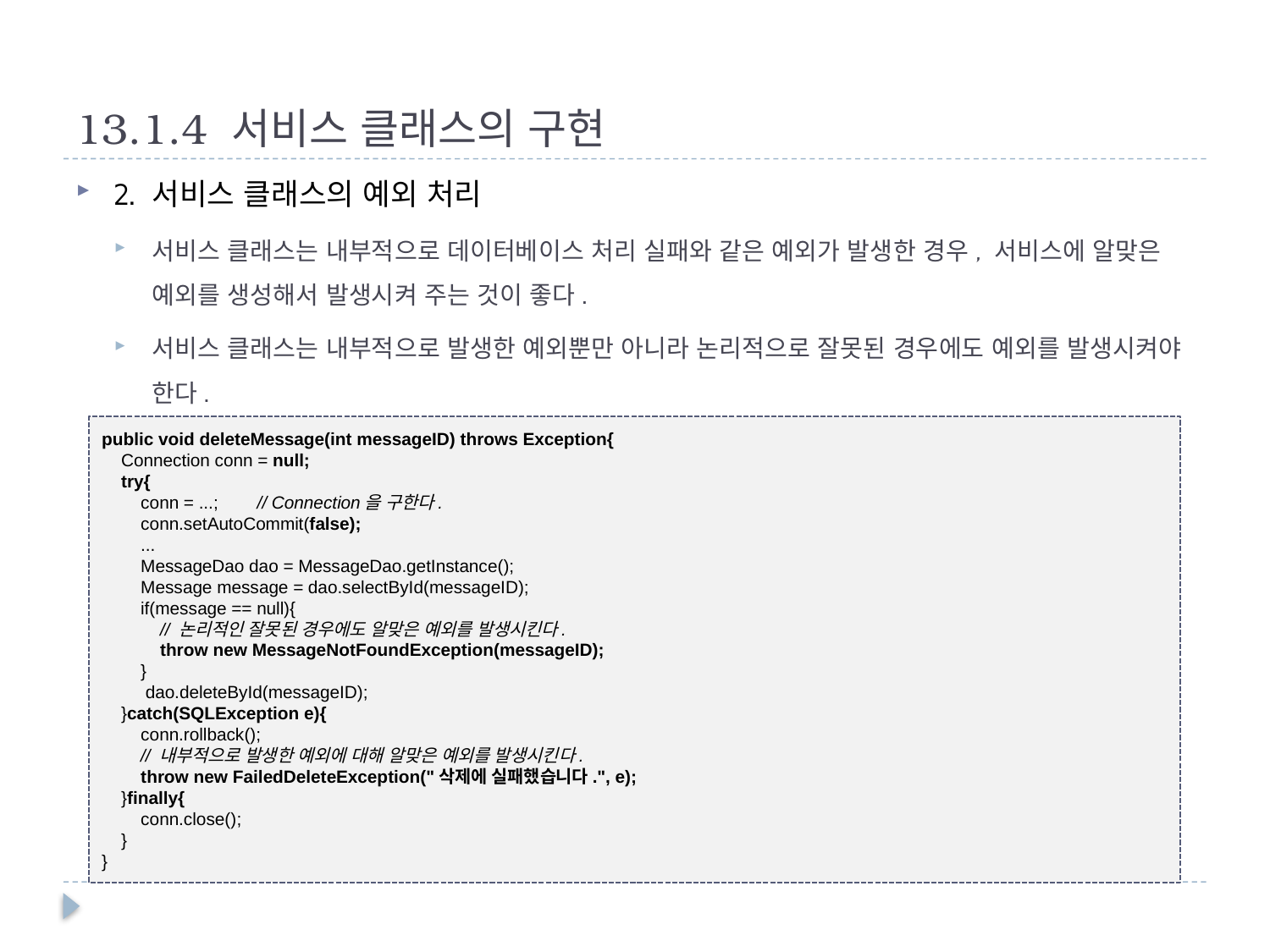

# 13.1.4 서비스 클래스의 구현
2. 서비스 클래스의 예외 처리
서비스 클래스는 내부적으로 데이터베이스 처리 실패와 같은 예외가 발생한 경우, 서비스에 알맞은 예외를 생성해서 발생시켜 주는 것이 좋다.
서비스 클래스는 내부적으로 발생한 예외뿐만 아니라 논리적으로 잘못된 경우에도 예외를 발생시켜야 한다.

public void deleteMessage(int messageID) throws Exception{
    Connection conn = null;
    try{
        conn = ...;        // Connection을 구한다.
        conn.setAutoCommit(false);
        ...
        MessageDao dao = MessageDao.getInstance();
        Message message = dao.selectById(messageID);
        if(message == null){
            // 논리적인 잘못된 경우에도 알맞은 예외를 발생시킨다.
            throw new MessageNotFoundException(messageID);
        }
         dao.deleteById(messageID);
    }catch(SQLException e){
        conn.rollback();
        // 내부적으로 발생한 예외에 대해 알맞은 예외를 발생시킨다.
        throw new FailedDeleteException("삭제에 실패했습니다.", e);
    }finally{
        conn.close();
    }
}